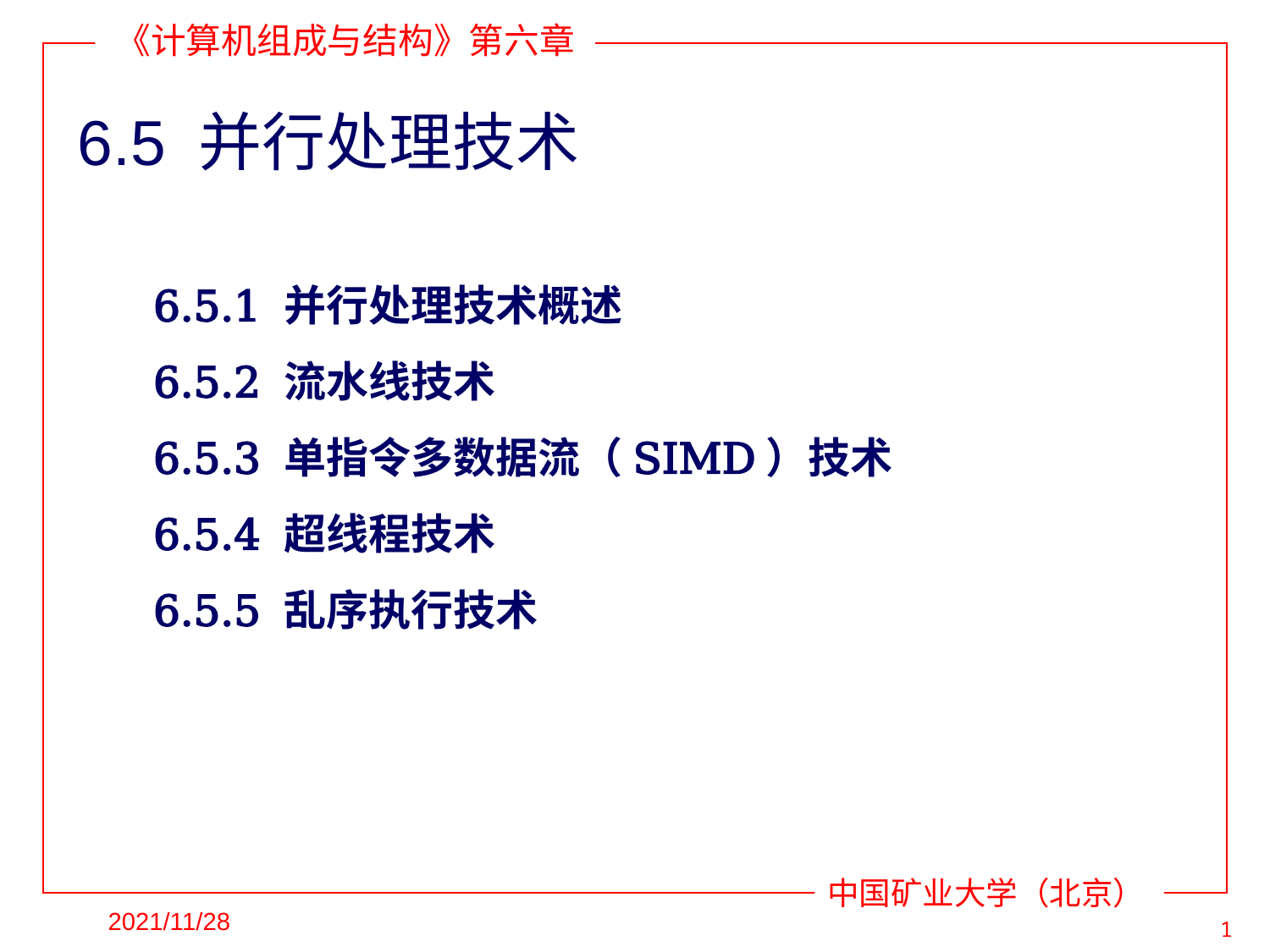

# 6.5 并行处理技术

6.5.1 并行处理技术概述
6.5.2 流水线技术
6.5.3 单指令多数据流（SIMD）技术
6.5.4 超线程技术
6.5.5 乱序执行技术
2021/11/28